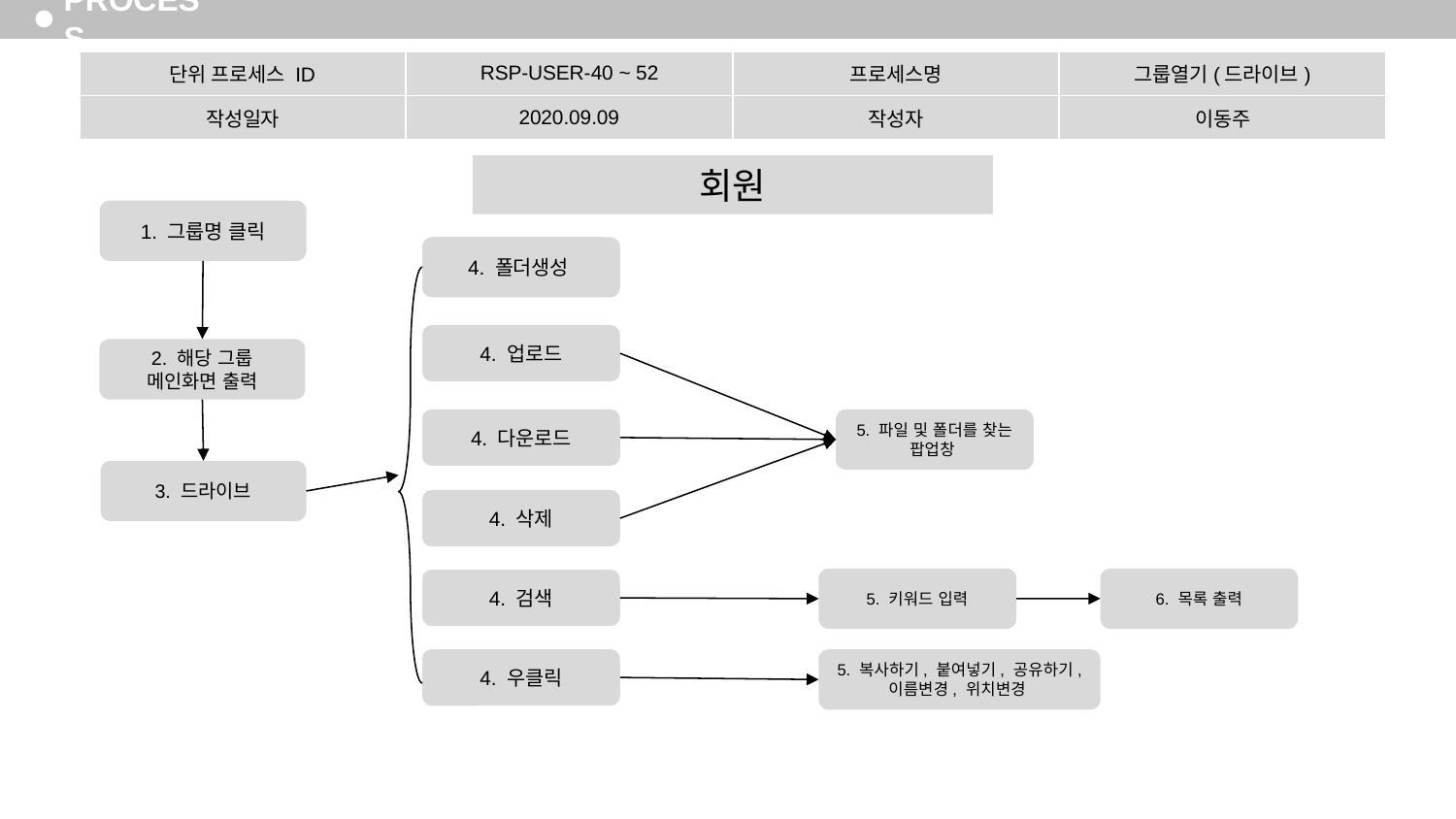

# PROCESS
| 단위 프로세스 ID | RSP-USER-40 ~ 52 | 프로세스명 | 그룹열기(드라이브) |
| --- | --- | --- | --- |
| 작성일자 | 2020.09.09 | 작성자 | 이동주 |
회원
1. 그룹명 클릭
4. 폴더생성

4. 업로드
2. 해당 그룹 메인화면 출력
4. 다운로드
5. 파일 및 폴더를 찾는 팝업창
3. 드라이브
4. 삭제
6. 목록 출력
5. 키워드 입력
4. 검색
4. 우클릭
5. 복사하기, 붙여넣기, 공유하기, 이름변경, 위치변경